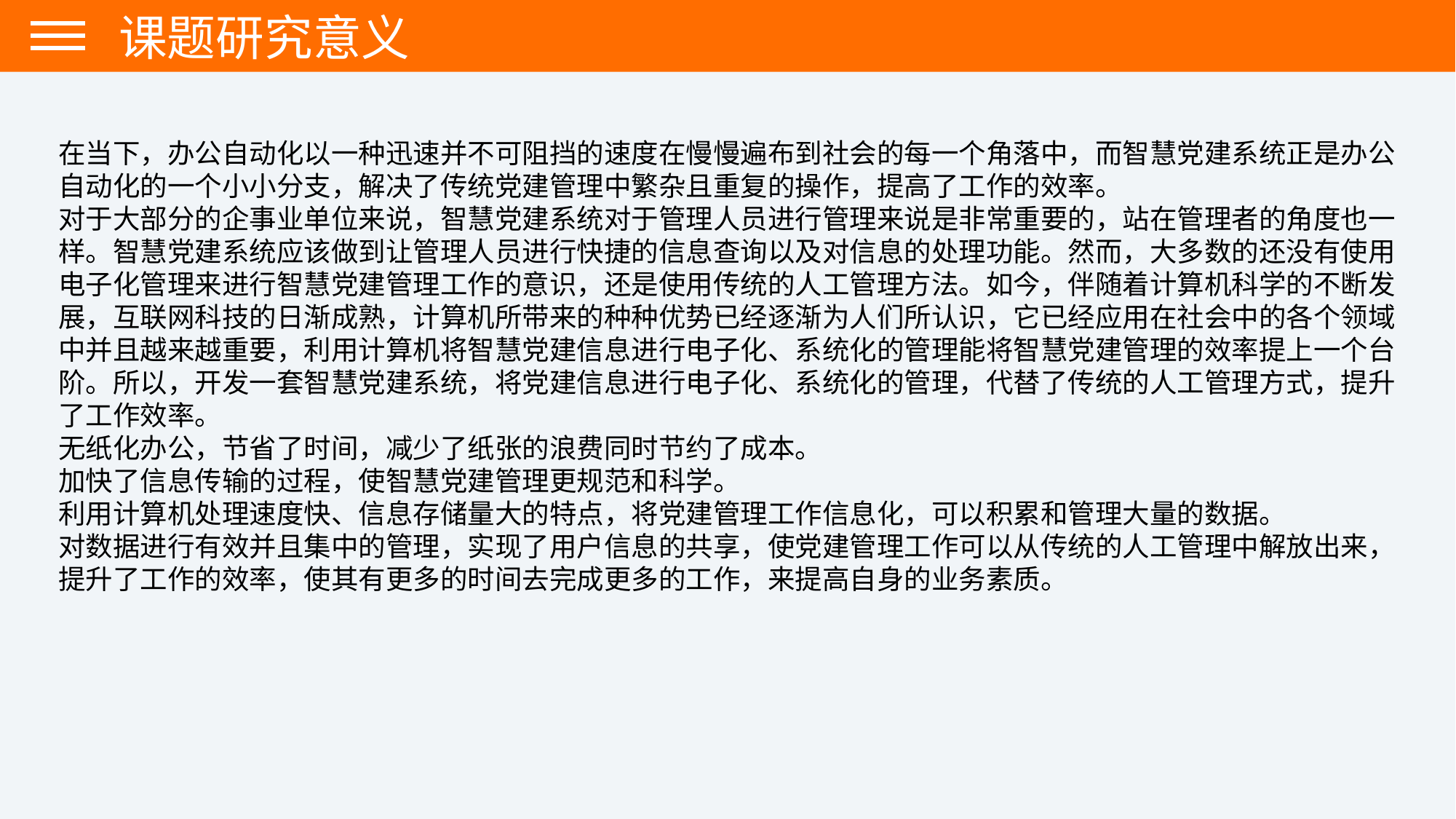

课题研究意义
在当下，办公自动化以一种迅速并不可阻挡的速度在慢慢遍布到社会的每一个角落中，而智慧党建系统正是办公自动化的一个小小分支，解决了传统党建管理中繁杂且重复的操作，提高了工作的效率。
对于大部分的企事业单位来说，智慧党建系统对于管理人员进行管理来说是非常重要的，站在管理者的角度也一样。智慧党建系统应该做到让管理人员进行快捷的信息查询以及对信息的处理功能。然而，大多数的还没有使用电子化管理来进行智慧党建管理工作的意识，还是使用传统的人工管理方法。如今，伴随着计算机科学的不断发展，互联网科技的日渐成熟，计算机所带来的种种优势已经逐渐为人们所认识，它已经应用在社会中的各个领域中并且越来越重要，利用计算机将智慧党建信息进行电子化、系统化的管理能将智慧党建管理的效率提上一个台阶。所以，开发一套智慧党建系统，将党建信息进行电子化、系统化的管理，代替了传统的人工管理方式，提升了工作效率。
无纸化办公，节省了时间，减少了纸张的浪费同时节约了成本。
加快了信息传输的过程，使智慧党建管理更规范和科学。
利用计算机处理速度快、信息存储量大的特点，将党建管理工作信息化，可以积累和管理大量的数据。
对数据进行有效并且集中的管理，实现了用户信息的共享，使党建管理工作可以从传统的人工管理中解放出来，提升了工作的效率，使其有更多的时间去完成更多的工作，来提高自身的业务素质。